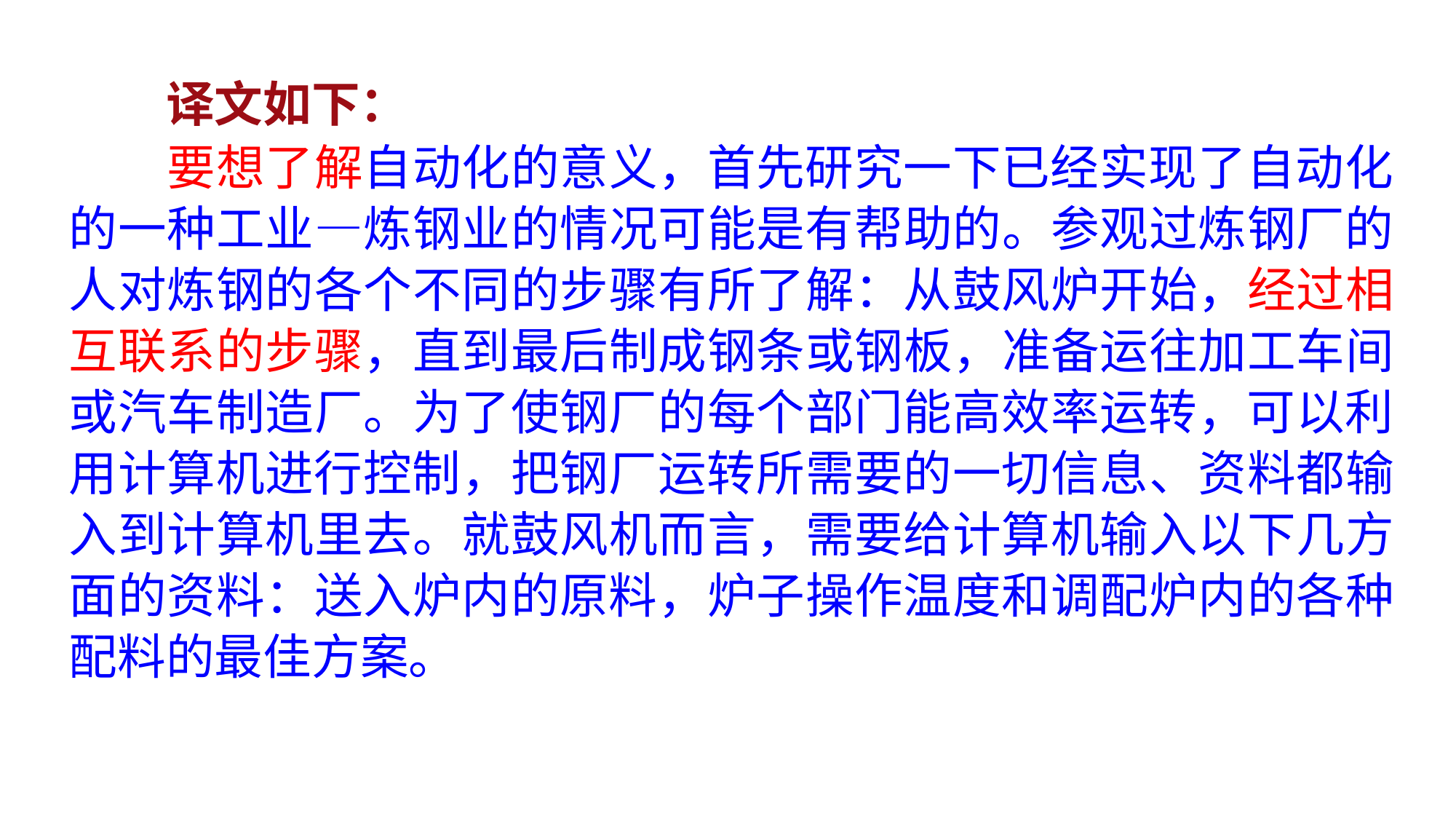

译文如下：
　　要想了解自动化的意义，首先研究一下已经实现了自动化的一种工业—炼钢业的情况可能是有帮助的。参观过炼钢厂的人对炼钢的各个不同的步骤有所了解：从鼓风炉开始，经过相互联系的步骤，直到最后制成钢条或钢板，准备运往加工车间或汽车制造厂。为了使钢厂的每个部门能高效率运转，可以利用计算机进行控制，把钢厂运转所需要的一切信息、资料都输入到计算机里去。就鼓风机而言，需要给计算机输入以下几方面的资料：送入炉内的原料，炉子操作温度和调配炉内的各种配料的最佳方案。